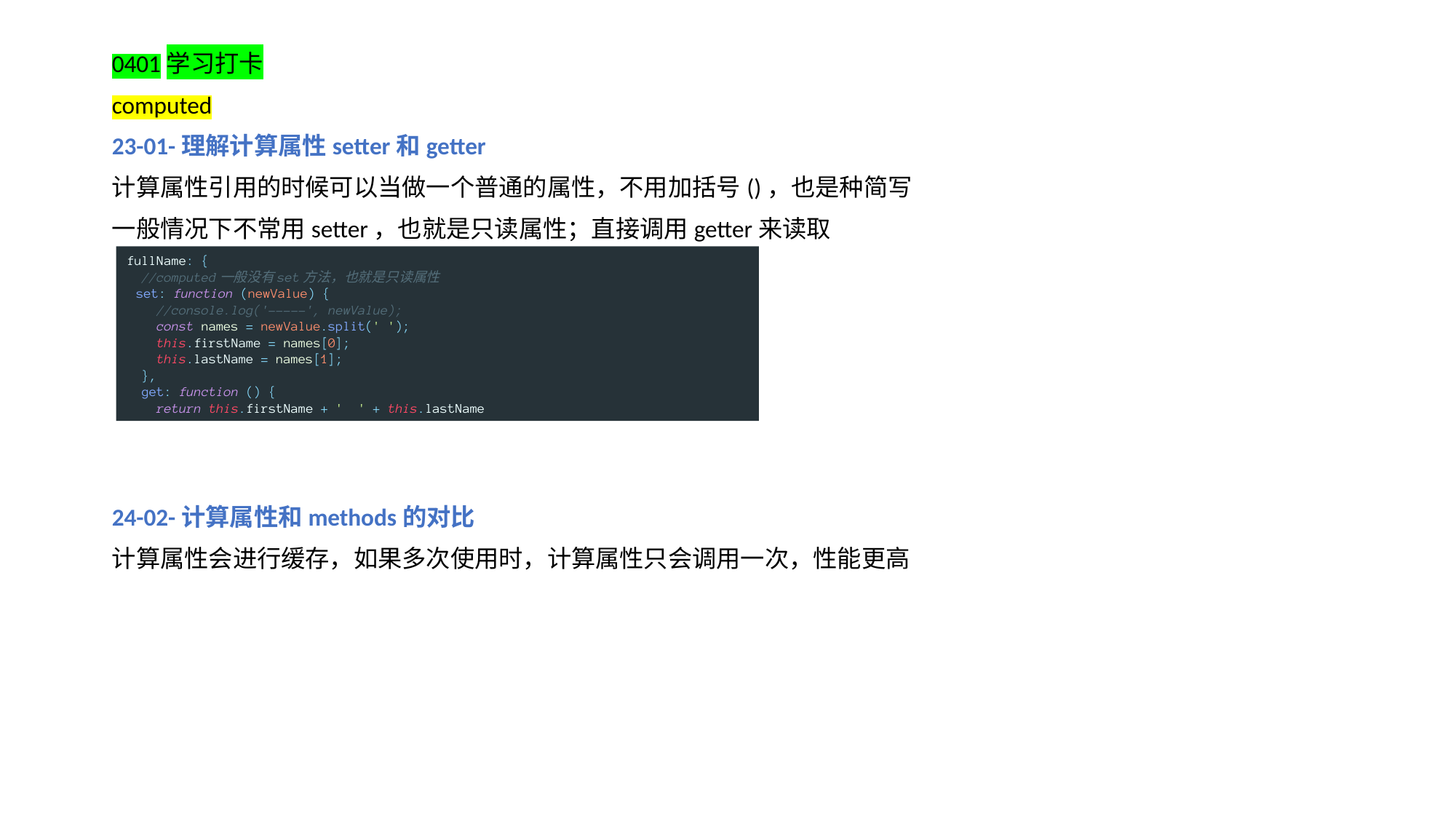

0401学习打卡
computed
23-01-理解计算属性setter和getter
计算属性引用的时候可以当做一个普通的属性，不用加括号()，也是种简写
一般情况下不常用setter，也就是只读属性；直接调用getter来读取

24-02-计算属性和methods的对比
计算属性会进行缓存，如果多次使用时，计算属性只会调用一次，性能更高

fullName: {
  //computed一般没有set方法，也就是只读属性
  set: function (newValue) {
    //console.log('-----', newValue);
    const names = newValue.split(' ');
    this.firstName = names[0];
    this.lastName = names[1];
  },
  get: function () {
    return this.firstName + '  ' + this.lastName